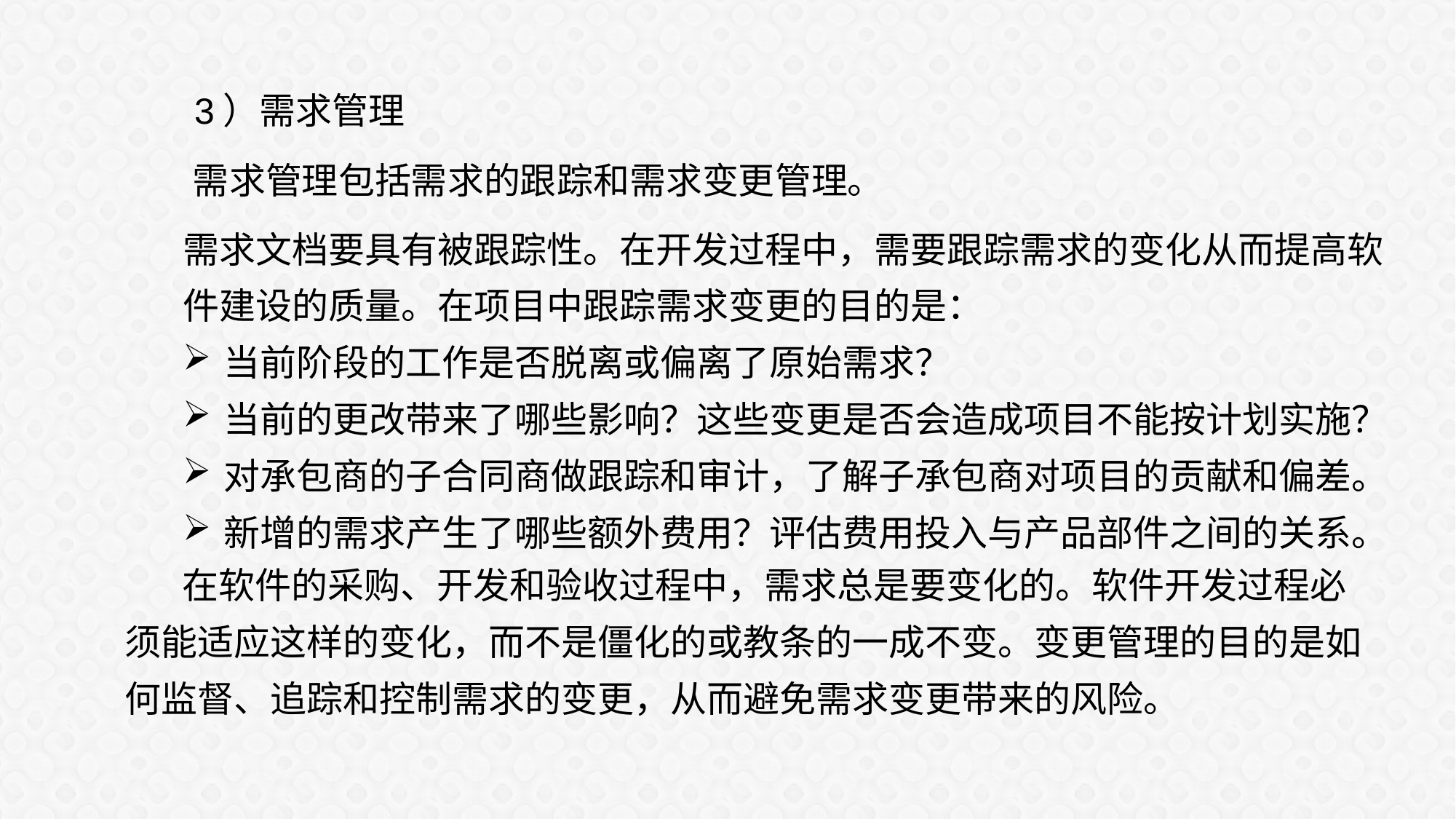

# 3）需求管理
      需求管理包括需求的跟踪和需求变更管理。
需求文档要具有被跟踪性。在开发过程中，需要跟踪需求的变化从而提高软件建设的质量。在项目中跟踪需求变更的目的是：
当前阶段的工作是否脱离或偏离了原始需求？
当前的更改带来了哪些影响？这些变更是否会造成项目不能按计划实施？
对承包商的子合同商做跟踪和审计，了解子承包商对项目的贡献和偏差。
新增的需求产生了哪些额外费用？评估费用投入与产品部件之间的关系。
      在软件的采购、开发和验收过程中，需求总是要变化的。软件开发过程必须能适应这样的变化，而不是僵化的或教条的一成不变。变更管理的目的是如何监督、追踪和控制需求的变更，从而避免需求变更带来的风险。